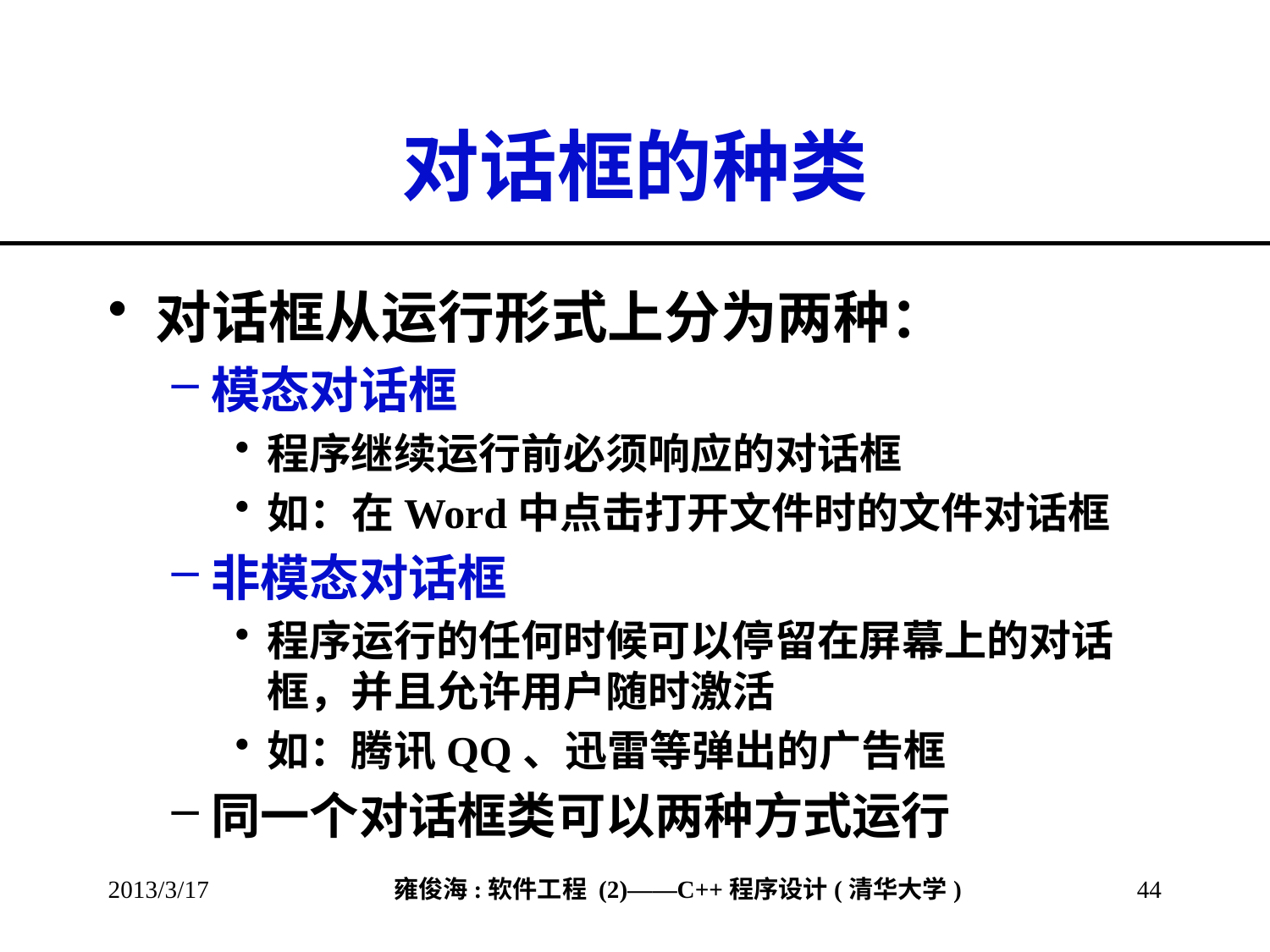

# 对话框的种类
对话框从运行形式上分为两种：
模态对话框
程序继续运行前必须响应的对话框
如：在Word中点击打开文件时的文件对话框
非模态对话框
程序运行的任何时候可以停留在屏幕上的对话框，并且允许用户随时激活
如：腾讯QQ、迅雷等弹出的广告框
同一个对话框类可以两种方式运行
2013/3/17
44